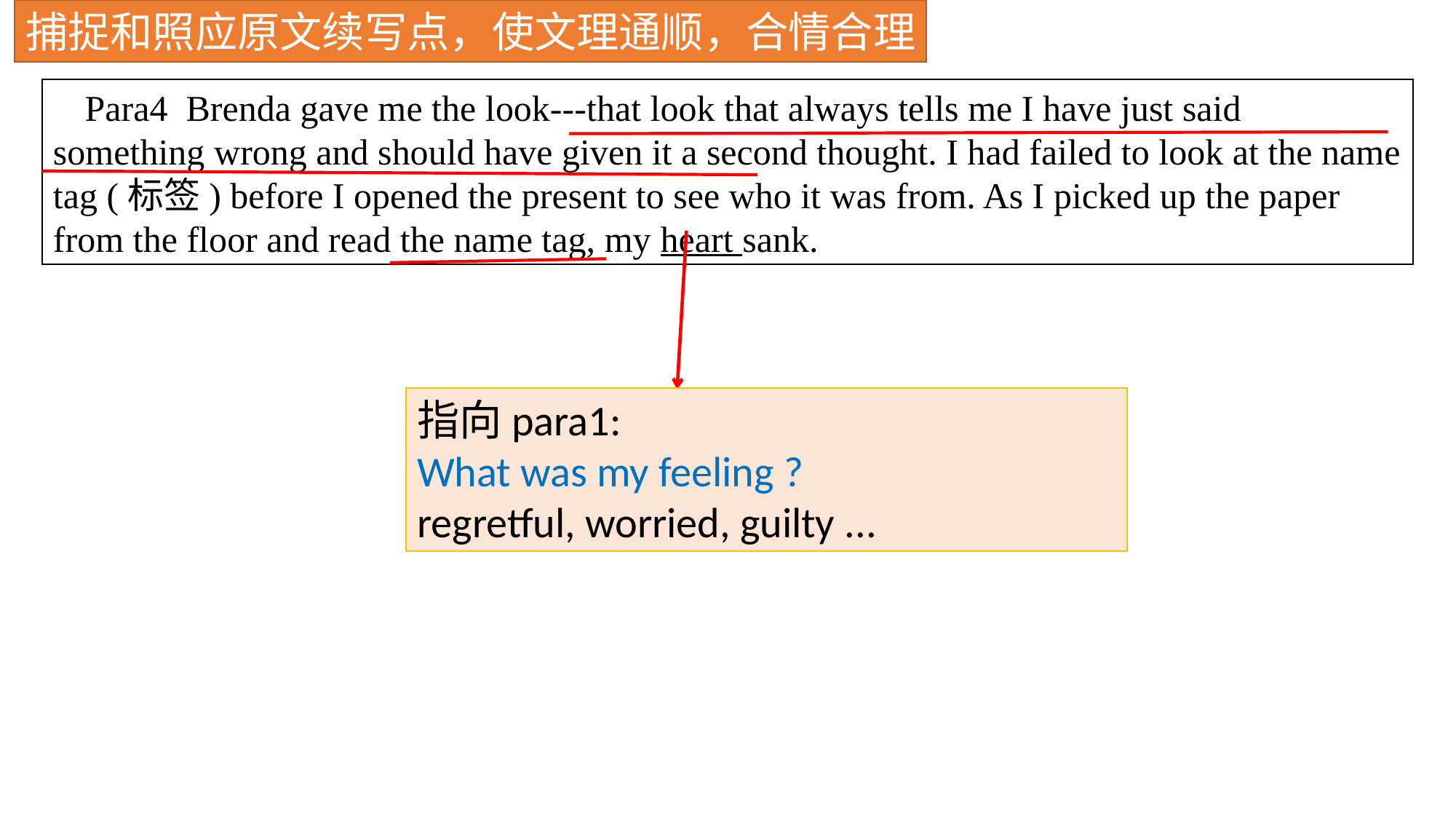

捕捉和照应原文续写点，使文理通顺，合情合理
Para4  Brenda gave me the look---that look that always tells me I have just said something wrong and should have given it a second thought. I had failed to look at the name tag (标签) before I opened the present to see who it was from. As I picked up the paper from the floor and read the name tag, my heart sank.
指向para1:
What was my feeling ?
regretful, worried, guilty ...